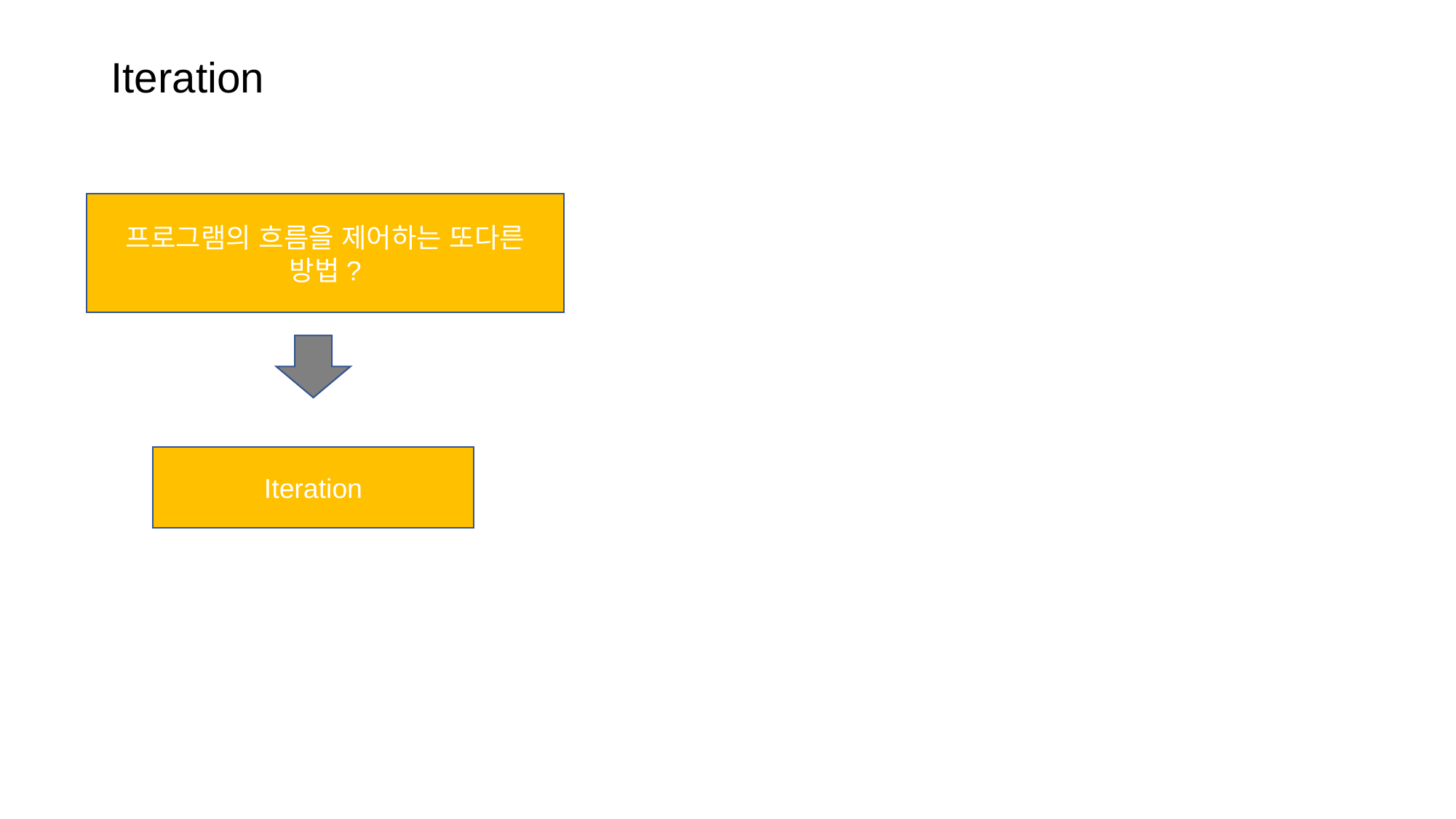

# Iteration
프로그램의 흐름을 제어하는 또다른 방법?

Iteration